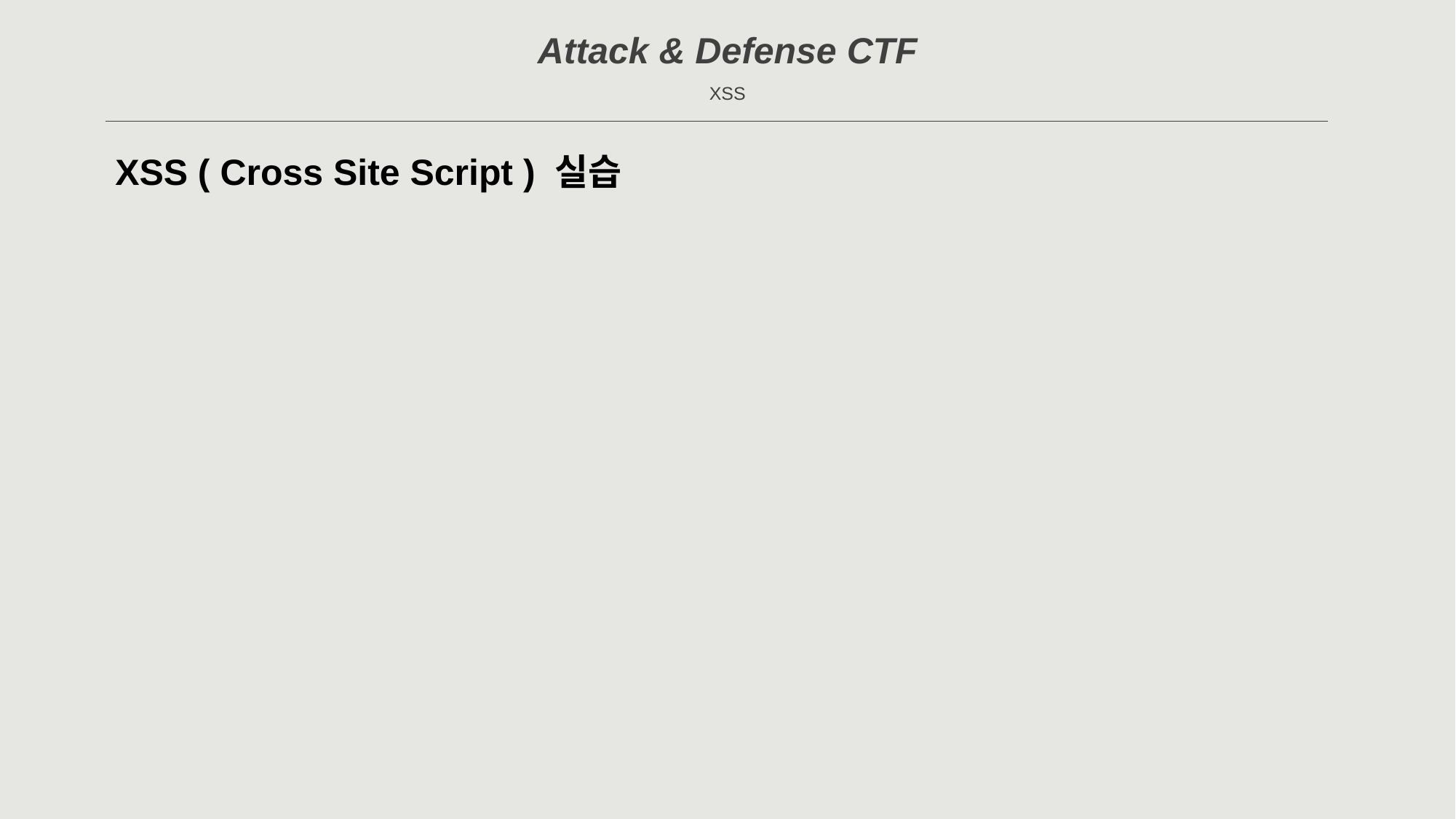

Attack & Defense CTF
XSS
XSS ( Cross Site Script ) 실습